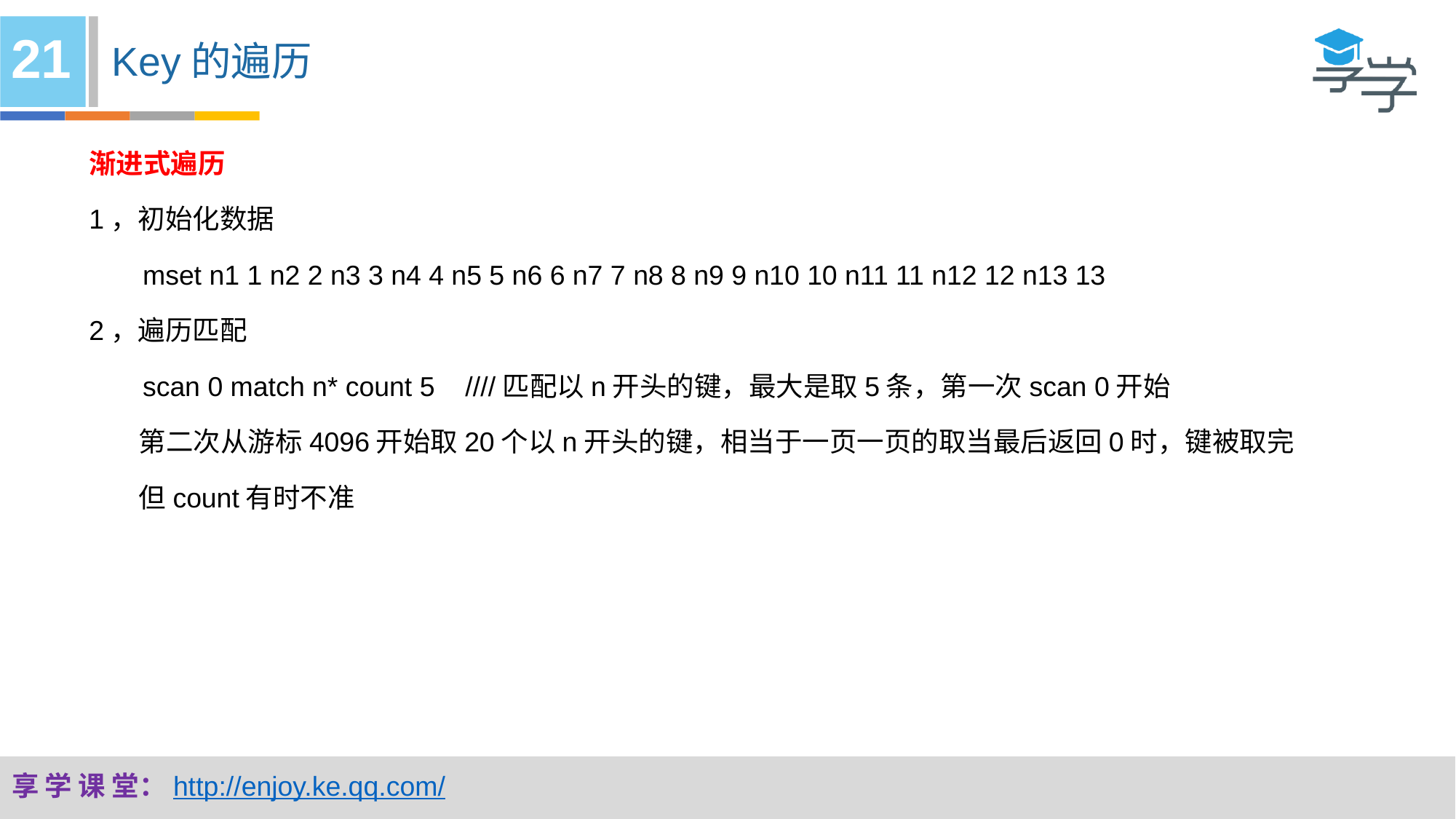

21
Key的遍历

渐进式遍历
1，初始化数据
       mset n1 1 n2 2 n3 3 n4 4 n5 5 n6 6 n7 7 n8 8 n9 9 n10 10 n11 11 n12 12 n13 13
2，遍历匹配
       scan 0 match n* count 5    ////匹配以n开头的键，最大是取5条，第一次scan 0开始
       第二次从游标4096开始取20个以n开头的键，相当于一页一页的取当最后返回0时，键被取完
       但count有时不准